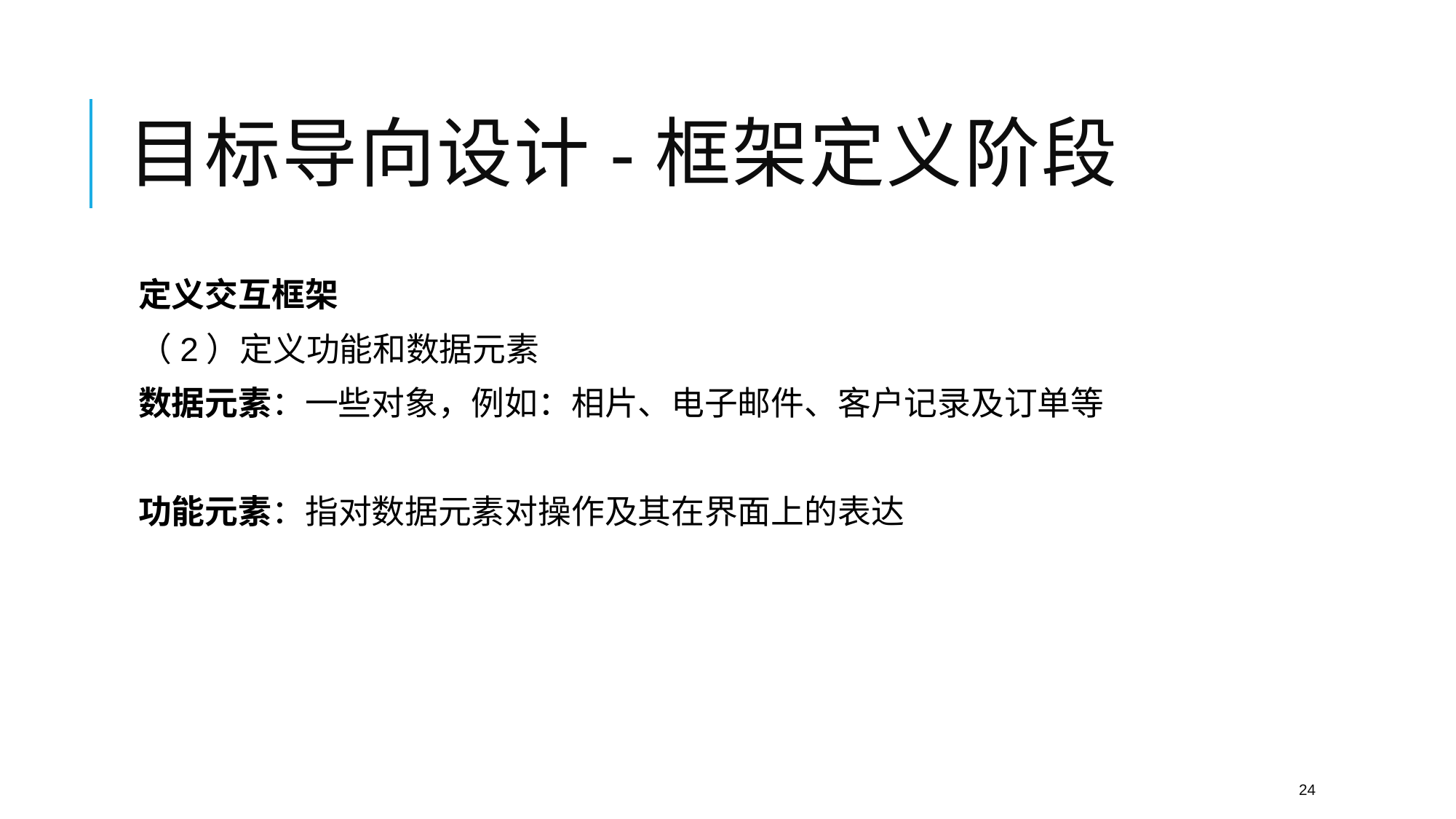

24
# 目标导向设计-框架定义阶段
定义交互框架
（2）定义功能和数据元素
数据元素：一些对象，例如：相片、电子邮件、客户记录及订单等

功能元素：指对数据元素对操作及其在界面上的表达